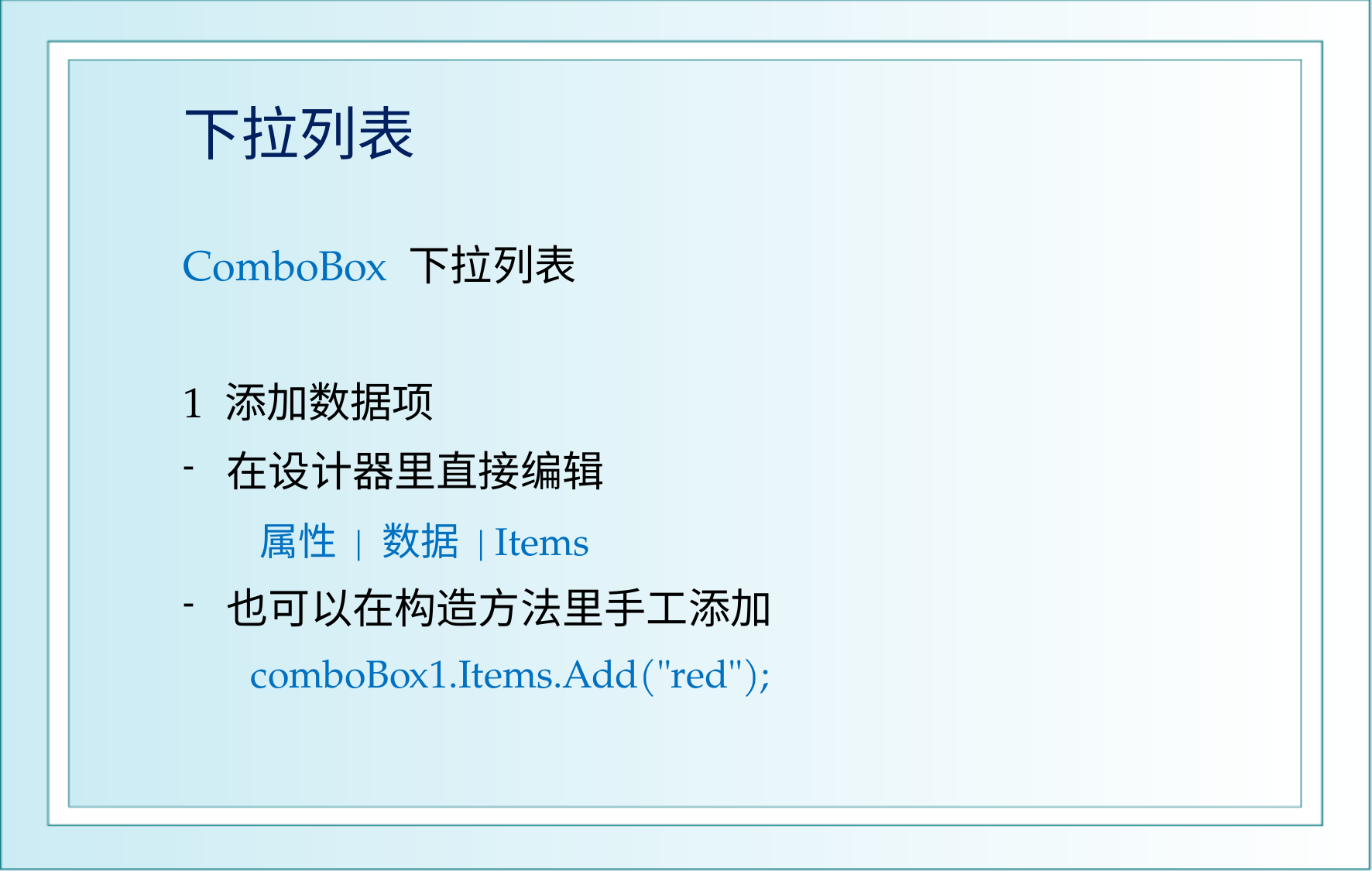

# 下拉列表
ComboBox 下拉列表

1 添加数据项
在设计器里直接编辑
       属性 | 数据 | Items
也可以在构造方法里手工添加
       comboBox1.Items.Add("red");